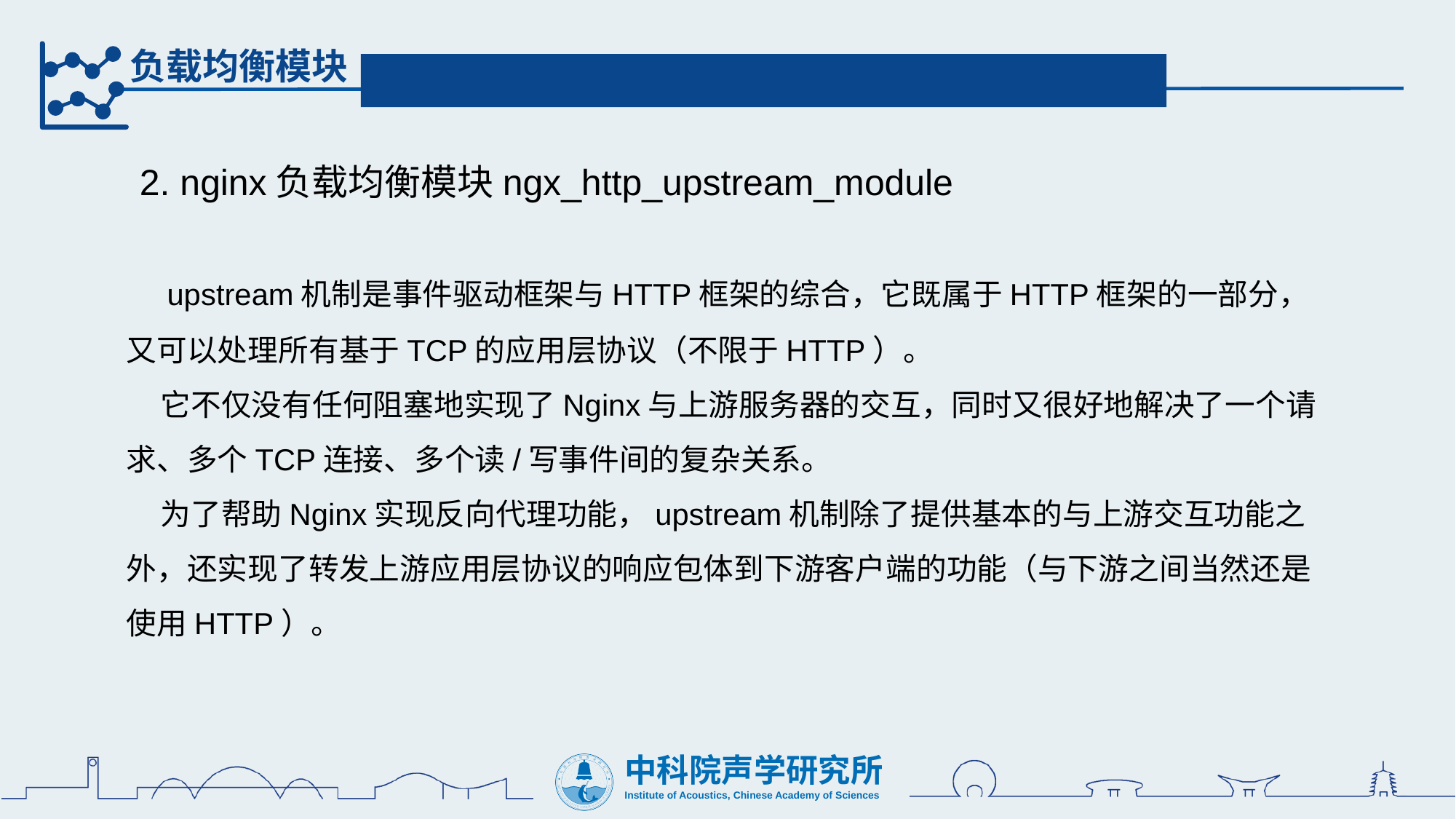

负载均衡模块

2. nginx负载均衡模块ngx_http_upstream_module
    upstream机制是事件驱动框架与HTTP框架的综合，它既属于HTTP框架的一部分，又可以处理所有基于TCP的应用层协议（不限于HTTP）。
    它不仅没有任何阻塞地实现了Nginx与上游服务器的交互，同时又很好地解决了一个请求、多个TCP连接、多个读/写事件间的复杂关系。
    为了帮助Nginx实现反向代理功能，upstream机制除了提供基本的与上游交互功能之外，还实现了转发上游应用层协议的响应包体到下游客户端的功能（与下游之间当然还是使用HTTP）。